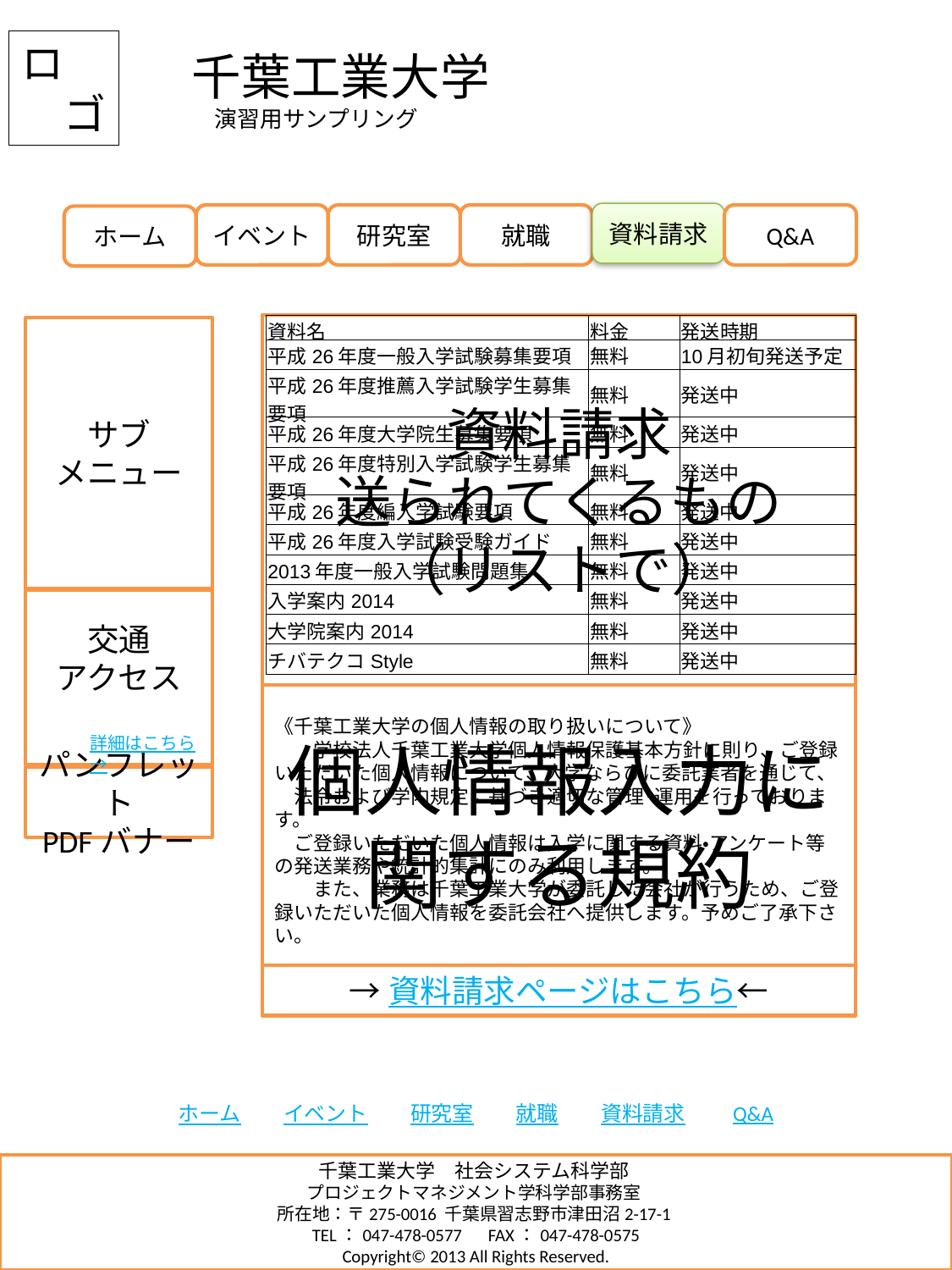

ロ
　ゴ
# 千葉工業大学 演習用サンプリング
資料請求
イベント
研究室
就職
Q&A
ホーム
資料請求
送られてくるもの
（リストで）
| 資料名 | 料金 | 発送時期 |
| --- | --- | --- |
| 平成26年度一般入学試験募集要項 | 無料 | 10月初旬発送予定 |
| 平成26年度推薦入学試験学生募集要項 | 無料 | 発送中 |
| 平成26年度大学院生募集要項 | 無料 | 発送中 |
| 平成26年度特別入学試験学生募集要項 | 無料 | 発送中 |
| 平成26年度編入学試験要項 | 無料 | 発送中 |
| 平成26年度入学試験受験ガイド | 無料 | 発送中 |
| 2013年度一般入学試験問題集 | 無料 | 発送中 |
| 入学案内2014 | 無料 | 発送中 |
| 大学院案内2014 | 無料 | 発送中 |
| チバテクコStyle | 無料 | 発送中 |
サブ
メニュー
交通
アクセス

個人情報入力に関する規約

《千葉工業大学の個人情報の取り扱いについて》
　　学校法人千葉工業大学個人情報保護基本方針に則り、ご登録いただいた個人情報について、大学ならびに委託業者を通じて、
　法令および学内規定に基づき適切な管理･運用を行っております。
　ご登録いただいた個人情報は入学に関する資料・アンケート等の発送業務や統計的集計にのみ利用します。
　　また、業務は千葉工業大学が委託した会社が行うため、ご登録いただいた個人情報を委託会社へ提供します。予めご了承下さい。
詳細はこちら→
パンフレット
PDFバナー
→資料請求ページはこちら←
ホーム　　イベント　　研究室　　就職　　資料請求　　Q&A
千葉工業大学　社会システム科学部
プロジェクトマネジメント学科学部事務室
所在地：〒275-0016 千葉県習志野市津田沼2-17-1
TEL：047-478-0577　FAX：047-478-0575
Copyright© 2013 All Rights Reserved.